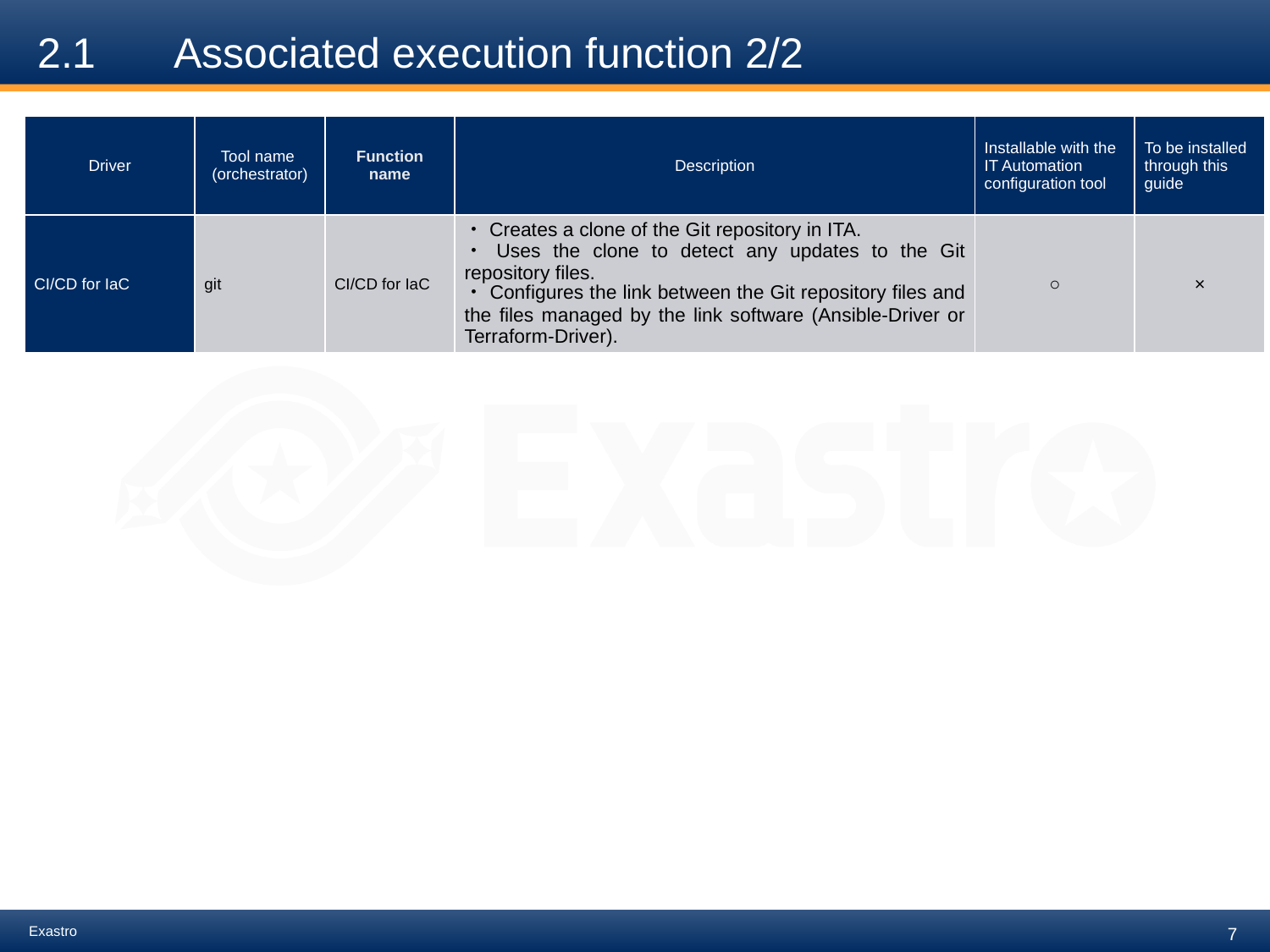

# 2.1	 Associated execution function 2/2
| Driver | Tool name (orchestrator) | Function name | Description | Installable with the IT Automation configuration tool | To be installed through this guide |
| --- | --- | --- | --- | --- | --- |
| CI/CD for IaC | git | CI/CD for IaC | ・Creates a clone of the Git repository in ITA. ・Uses the clone to detect any updates to the Git repository files. ・Configures the link between the Git repository files and the files managed by the link software (Ansible-Driver or Terraform-Driver). | ○ | × |